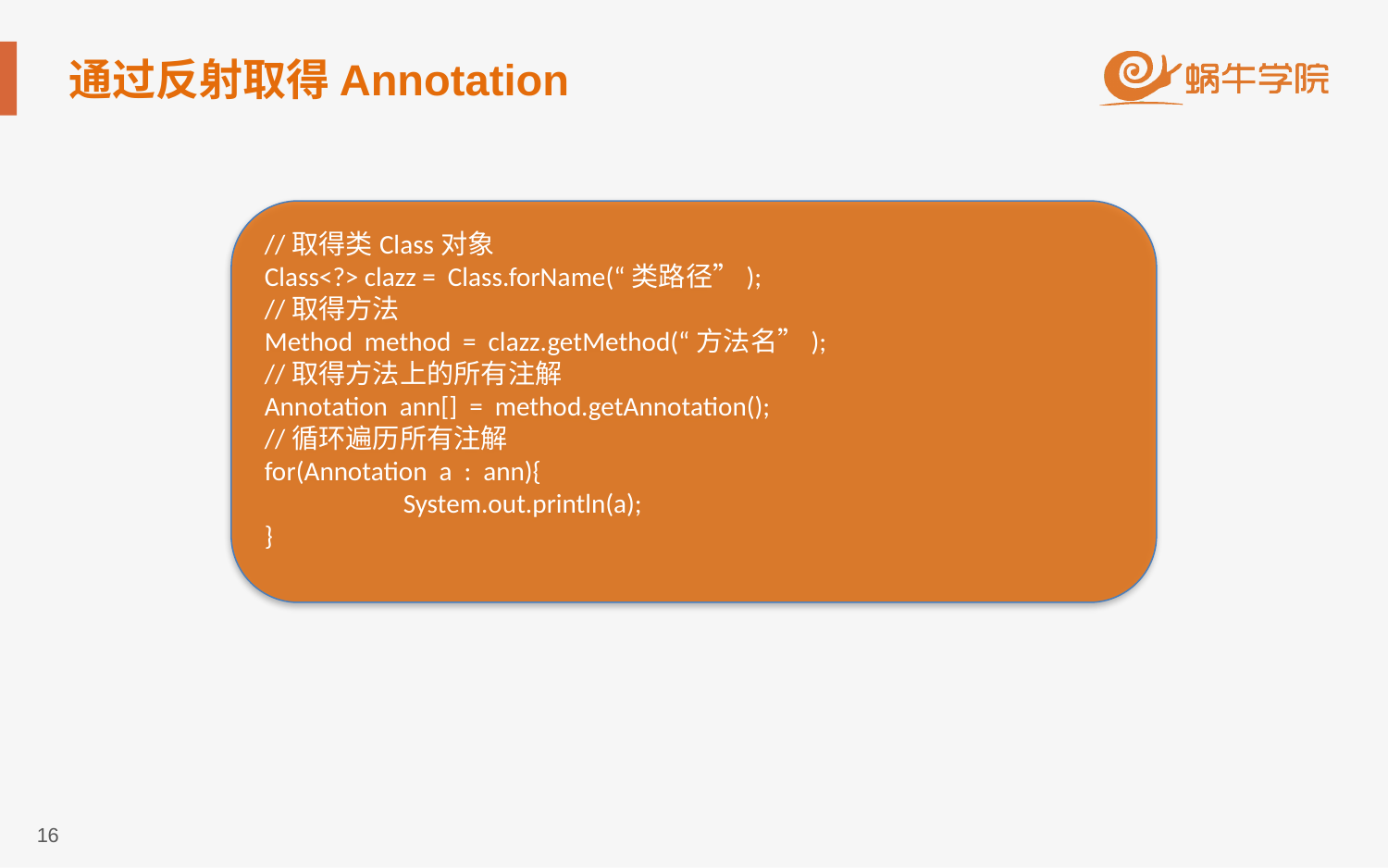

# 通过反射取得Annotation
//取得类Class对象
Class<?> clazz =  Class.forName(“类路径”);
//取得方法
Method  method  =  clazz.getMethod(“方法名”);
//取得方法上的所有注解
Annotation  ann[]  =  method.getAnnotation();
//循环遍历所有注解
for(Annotation  a  :  ann){
	System.out.println(a);
}